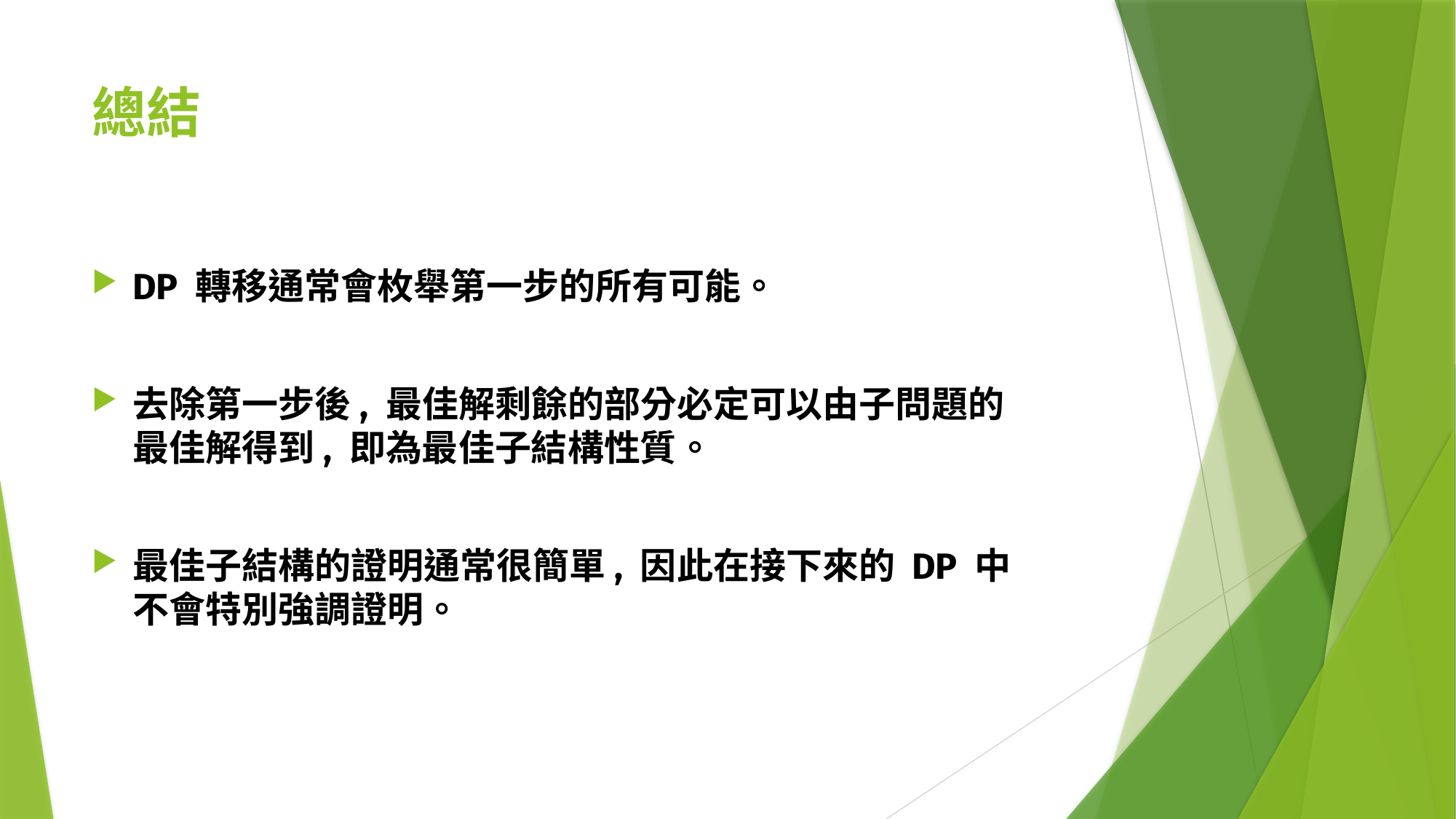

# 總結
DP 轉移通常會枚舉第一步的所有可能。

去除第一步後, 最佳解剩餘的部分必定可以由子問題的最佳解得到, 即為最佳子結構性質。

最佳子結構的證明通常很簡單, 因此在接下來的 DP 中不會特別強調證明。